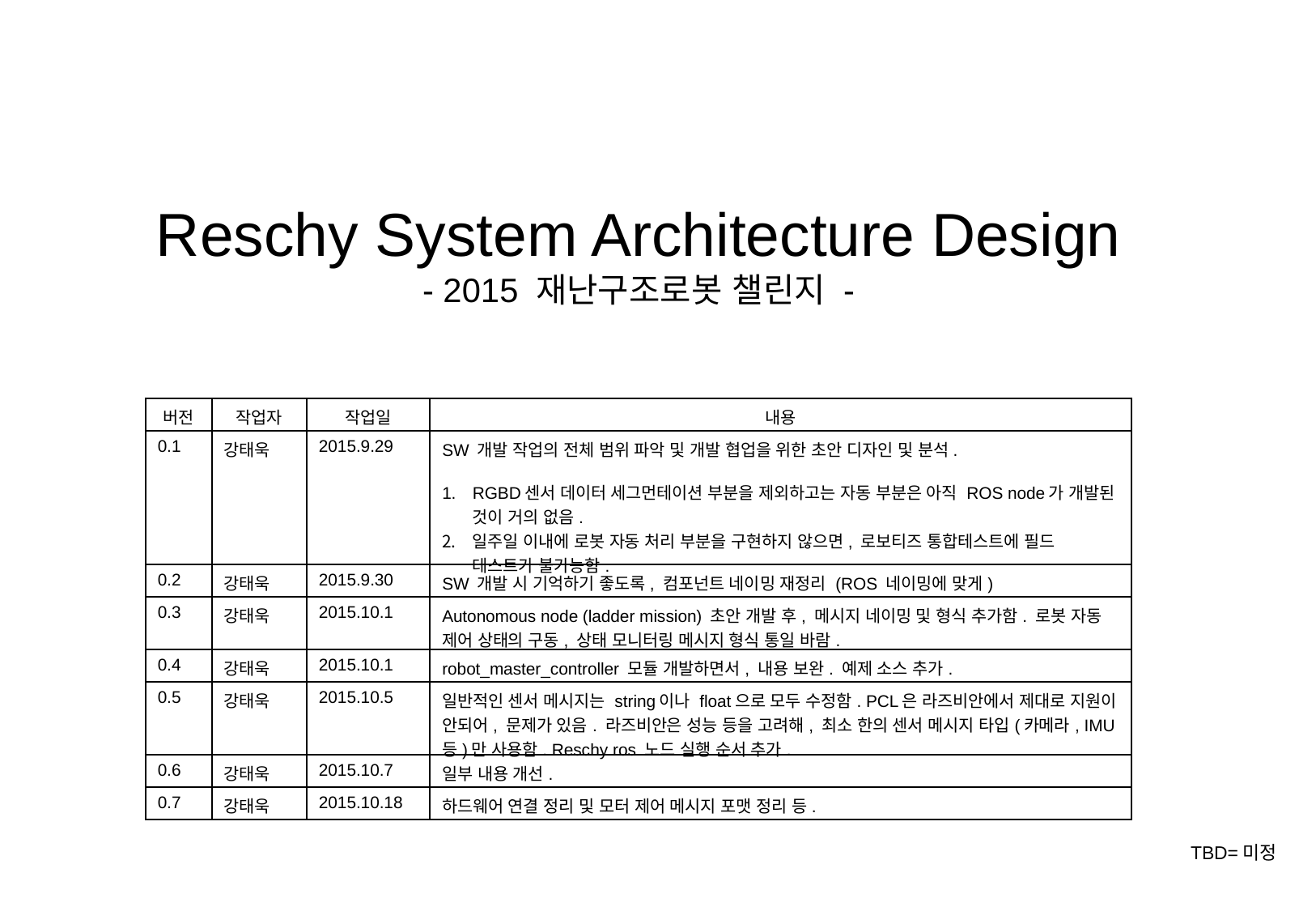

Reschy System Architecture Design
 - 2015 재난구조로봇 챌린지 -
| 버전 | 작업자 | 작업일 | 내용 |
| --- | --- | --- | --- |
| 0.1 | 강태욱 | 2015.9.29 | SW 개발 작업의 전체 범위 파악 및 개발 협업을 위한 초안 디자인 및 분석. RGBD센서 데이터 세그먼테이션 부분을 제외하고는 자동 부분은 아직 ROS node가 개발된 것이 거의 없음. 일주일 이내에 로봇 자동 처리 부분을 구현하지 않으면, 로보티즈 통합테스트에 필드 테스트가 불가능함. |
| 0.2 | 강태욱 | 2015.9.30 | SW 개발 시 기억하기 좋도록, 컴포넌트 네이밍 재정리 (ROS 네이밍에 맞게) |
| 0.3 | 강태욱 | 2015.10.1 | Autonomous node (ladder mission) 초안 개발 후, 메시지 네이밍 및 형식 추가함. 로봇 자동 제어 상태의 구동, 상태 모니터링 메시지 형식 통일 바람. |
| 0.4 | 강태욱 | 2015.10.1 | robot\_master\_controller 모듈 개발하면서, 내용 보완. 예제 소스 추가. |
| 0.5 | 강태욱 | 2015.10.5 | 일반적인 센서 메시지는 string이나 float으로 모두 수정함. PCL은 라즈비안에서 제대로 지원이 안되어, 문제가 있음. 라즈비안은 성능 등을 고려해, 최소 한의 센서 메시지 타입(카메라, IMU등)만 사용함. Reschy ros 노드 실행 순서 추가. |
| 0.6 | 강태욱 | 2015.10.7 | 일부 내용 개선. |
| 0.7 | 강태욱 | 2015.10.18 | 하드웨어 연결 정리 및 모터 제어 메시지 포맷 정리 등. |
TBD=미정